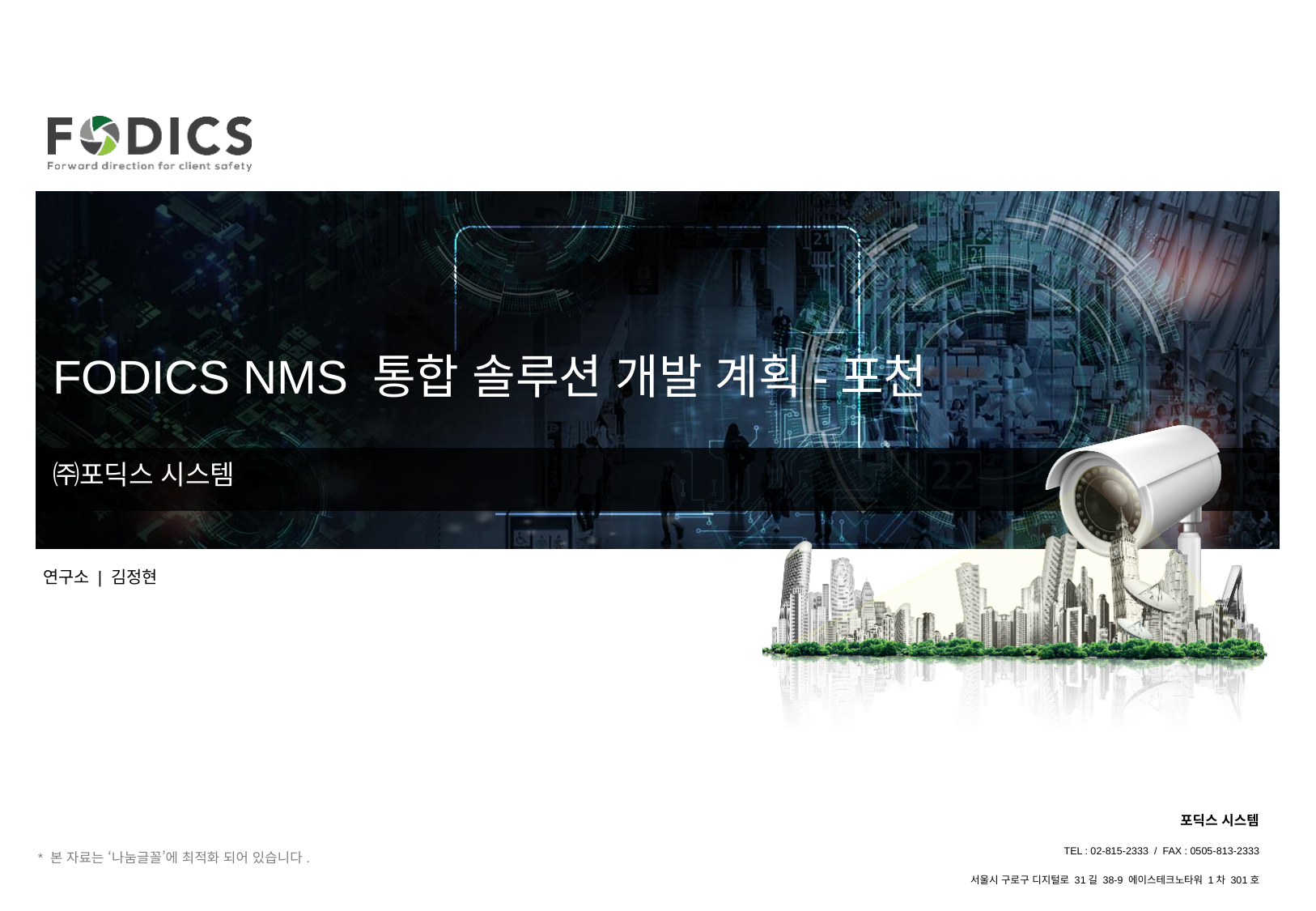

# FODICS NMS 통합 솔루션 개발 계획-포천
㈜포딕스 시스템
연구소 | 김정현
포딕스 시스템
TEL : 02-815-2333  /  FAX : 0505-813-2333
서울시 구로구 디지털로 31길 38-9 에이스테크노타워 1차 301호
* 본 자료는 ‘나눔글꼴’에 최적화 되어 있습니다.